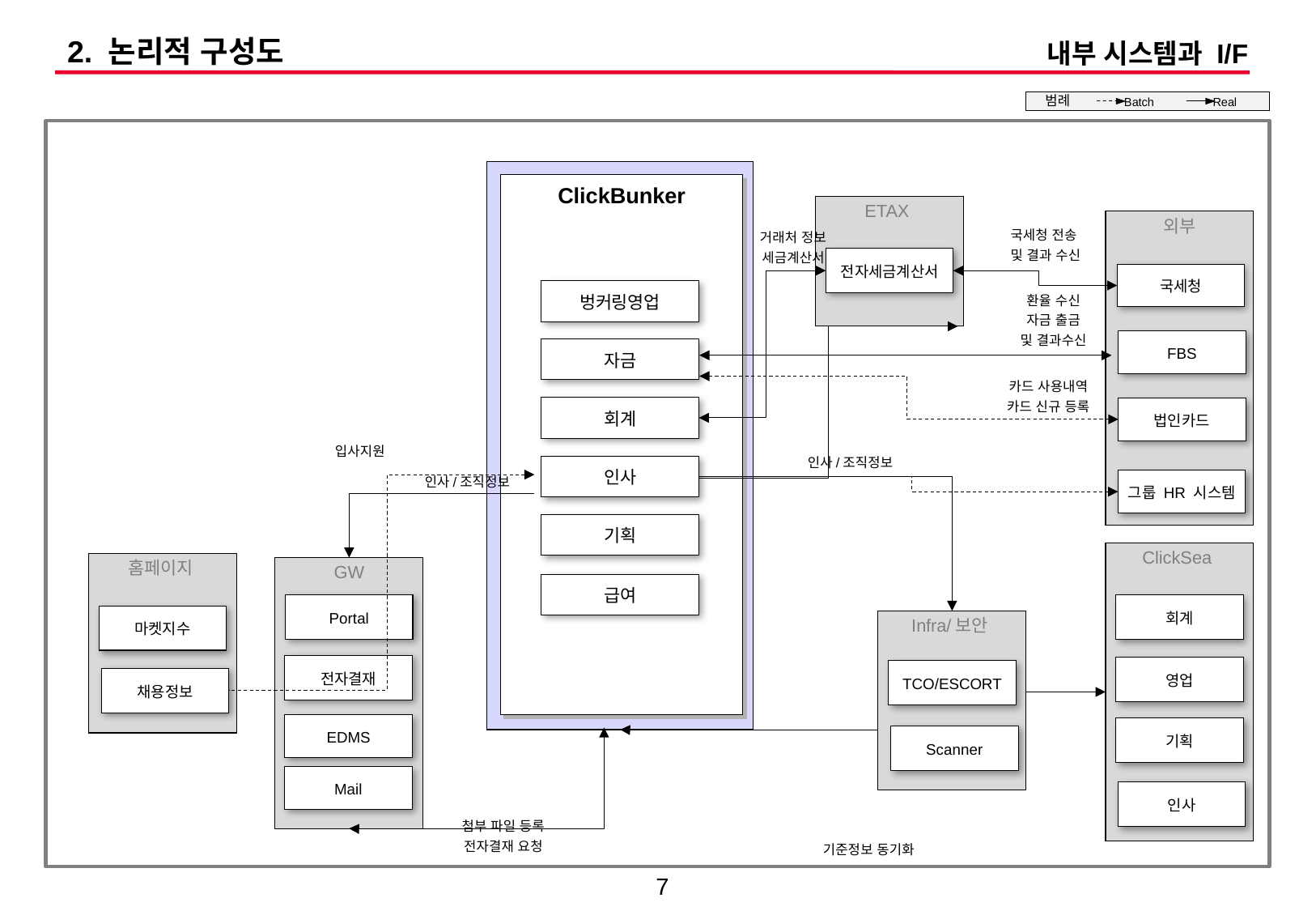

# 2. 논리적 구성도
내부 시스템과 I/F
범례
Batch
Real

ClickBunker

벙커링영업
자금
회계
인사
기획
급여
ETAX
전자세금계산서
외부
국세청 전송
및 결과 수신
거래처 정보
세금계산서
국세청

환율 수신
자금 출금
및 결과수신

FBS
카드 사용내역
카드 신규 등록
법인카드
입사지원
인사/조직정보
그룹 HR 시스템
인사/조직정보
ClickSea
회계
영업
기획
인사
홈페이지
마켓지수
채용정보
GW
Portal
전자결재
EDMS
Mail
Infra/보안
TCO/ESCORT
Scanner
첨부 파일 등록
전자결재 요청
기준정보 동기화